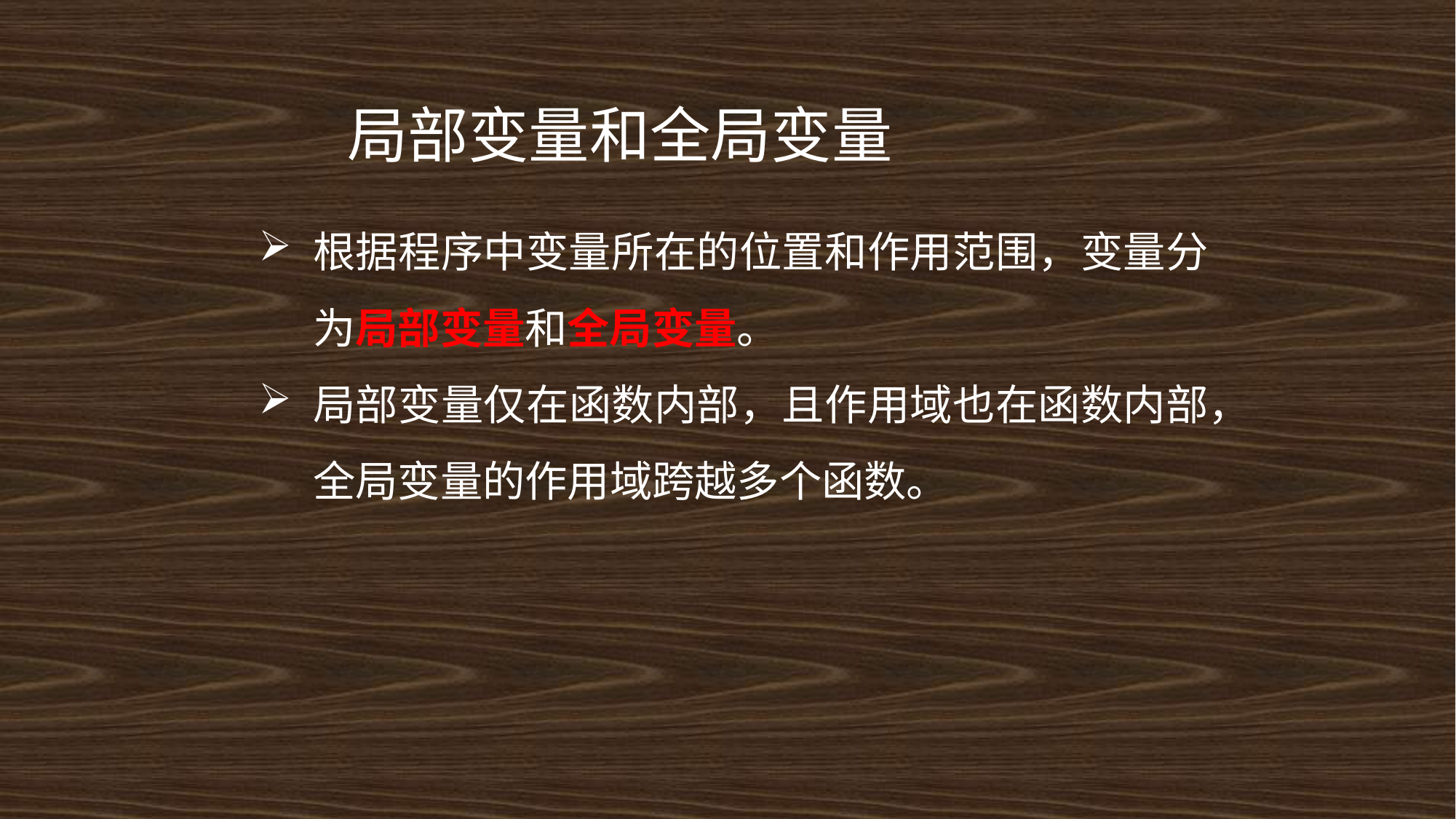

局部变量和全局变量
根据程序中变量所在的位置和作用范围，变量分为局部变量和全局变量。
局部变量仅在函数内部，且作用域也在函数内部，全局变量的作用域跨越多个函数。